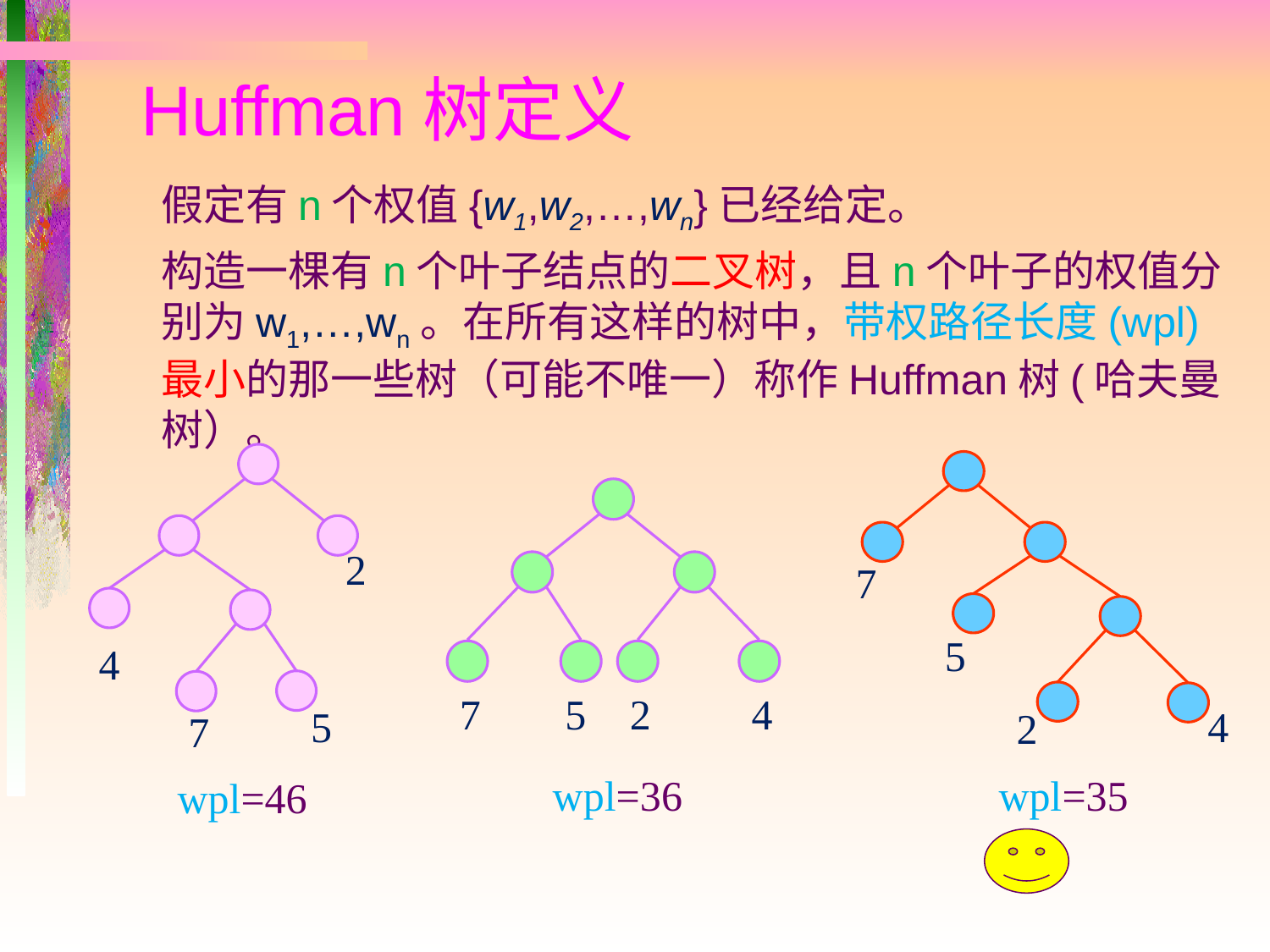

Huffman树定义
假定有n个权值{w1,w2,…,wn}已经给定。
构造一棵有n个叶子结点的二叉树，且n个叶子的权值分别为w1,…,wn。在所有这样的树中，带权路径长度(wpl)最小的那一些树（可能不唯一）称作Huffman树(哈夫曼树）。

2

4

5
7

7

5

4
2

7
5
2
4
wpl=36
wpl=35
wpl=46